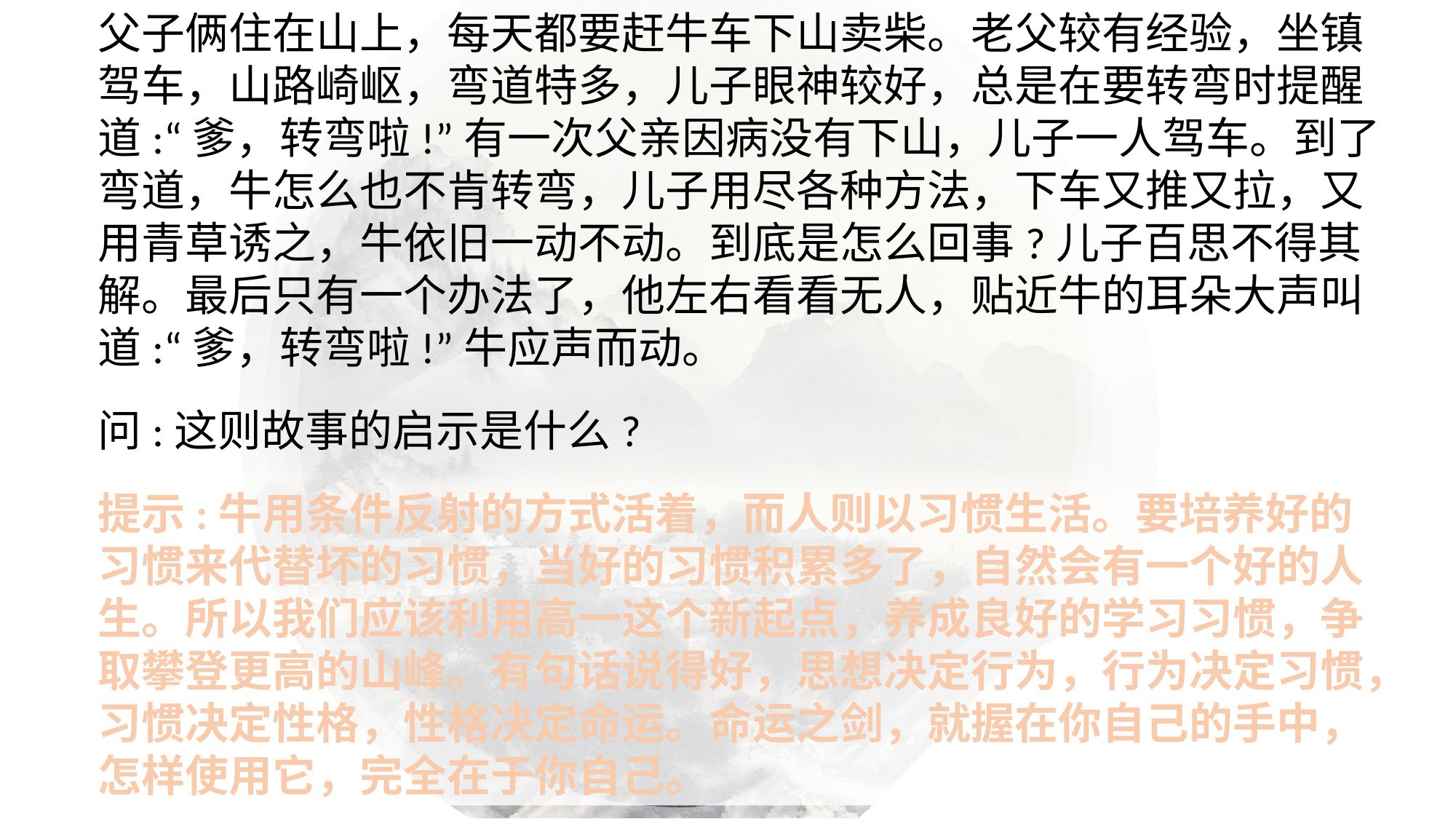

父子俩住在山上，每天都要赶牛车下山卖柴。老父较有经验，坐镇驾车，山路崎岖，弯道特多，儿子眼神较好，总是在要转弯时提醒道:“爹，转弯啦!”有一次父亲因病没有下山，儿子一人驾车。到了弯道，牛怎么也不肯转弯，儿子用尽各种方法，下车又推又拉，又用青草诱之，牛依旧一动不动。到底是怎么回事?儿子百思不得其解。最后只有一个办法了，他左右看看无人，贴近牛的耳朵大声叫道:“爹，转弯啦!”牛应声而动。

问:这则故事的启示是什么?

提示:牛用条件反射的方式活着，而人则以习惯生活。要培养好的习惯来代替坏的习惯，当好的习惯积累多了，自然会有一个好的人生。所以我们应该利用高一这个新起点，养成良好的学习习惯，争取攀登更高的山峰。有句话说得好，思想决定行为，行为决定习惯，习惯决定性格，性格决定命运。命运之剑，就握在你自己的手中，怎样使用它，完全在于你自己。